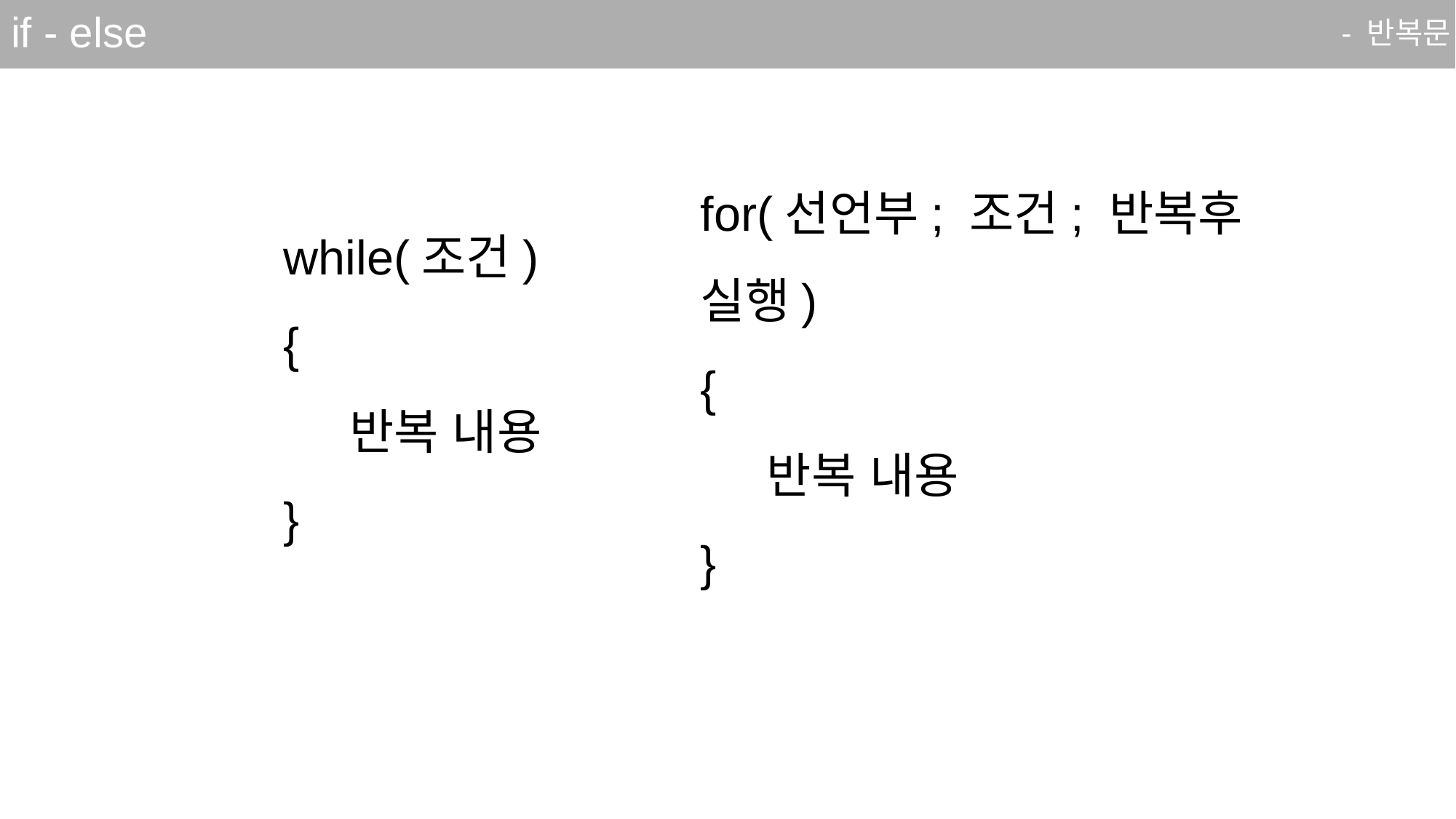

# if - else
- 반복문
for(선언부; 조건; 반복후 실행)
{
    반복 내용
}
while(조건)
{
    반복 내용
}